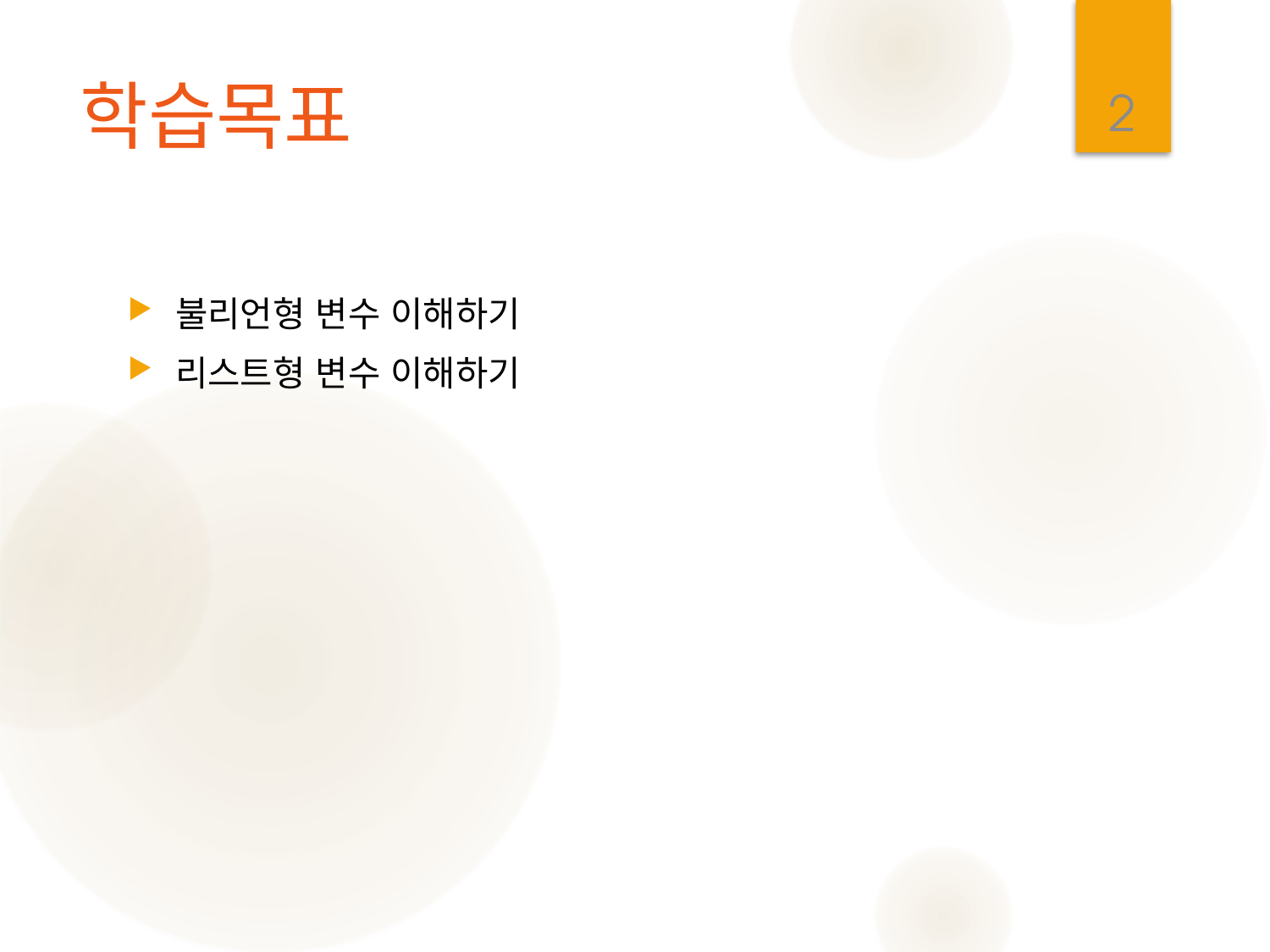

2
# 학습목표
불리언형 변수 이해하기
리스트형 변수 이해하기